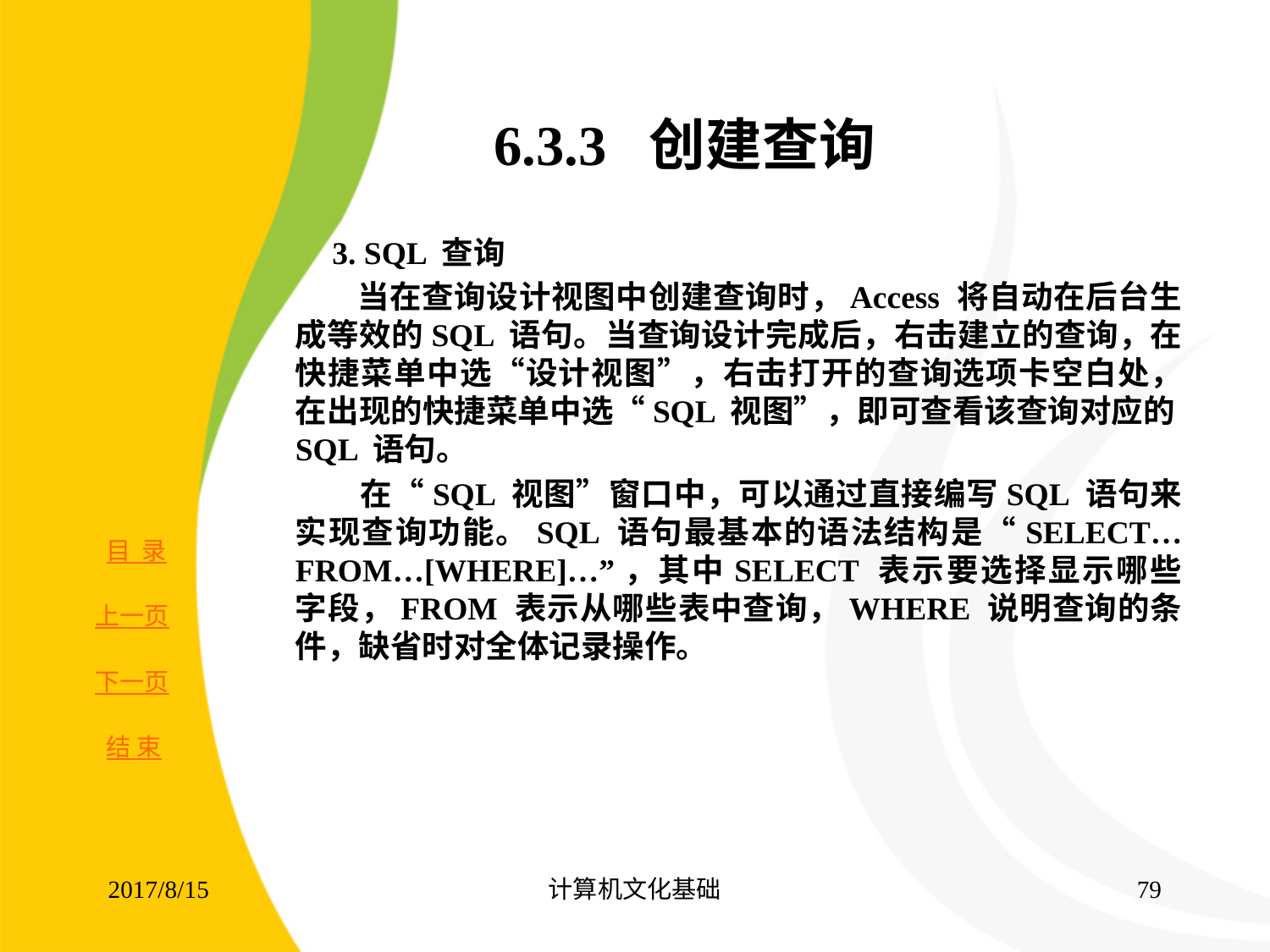

# 6.3.3  创建查询
                    3. SQL 查询
             当在查询设计视图中创建查询时，Access 将自动在后台生成等效的SQL 语句。当查询设计完成后，右击建立的查询，在快捷菜单中选“设计视图”，右击打开的查询选项卡空白处，在出现的快捷菜单中选“SQL 视图”，即可查看该查询对应的SQL 语句。
             在“SQL 视图”窗口中，可以通过直接编写SQL 语句来实现查询功能。SQL 语句最基本的语法结构是“SELECT…FROM…[WHERE]…”，其中SELECT 表示要选择显示哪些字段，FROM 表示从哪些表中查询，WHERE 说明查询的条件，缺省时对全体记录操作。
2017/8/15
计算机文化基础
79